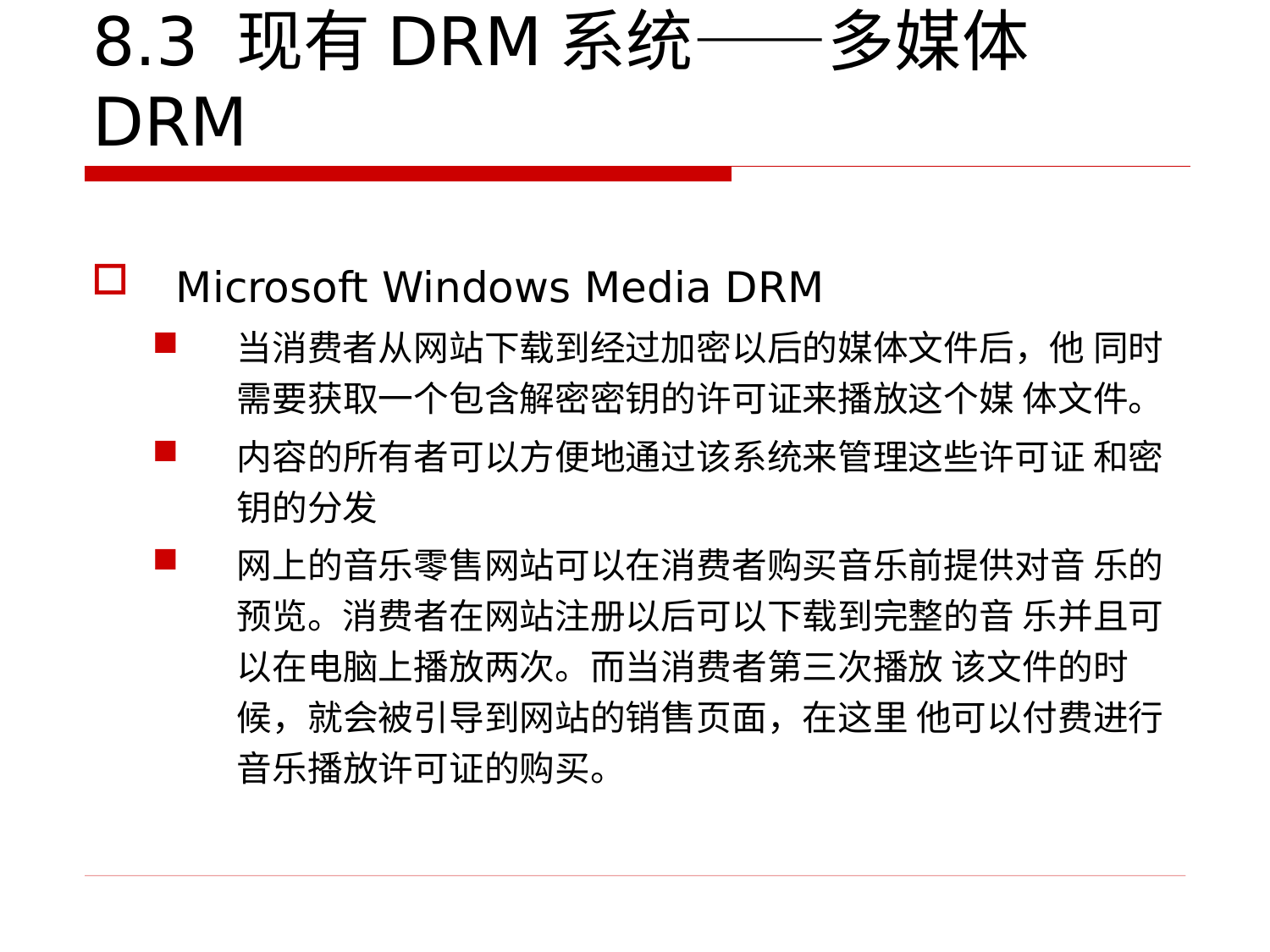

# 8.3 现有DRM系统——多媒体DRM
Microsoft Windows Media DRM
当消费者从网站下载到经过加密以后的媒体文件后，他 同时需要获取一个包含解密密钥的许可证来播放这个媒 体文件。
内容的所有者可以方便地通过该系统来管理这些许可证 和密钥的分发
网上的音乐零售网站可以在消费者购买音乐前提供对音 乐的预览。消费者在网站注册以后可以下载到完整的音 乐并且可以在电脑上播放两次。而当消费者第三次播放 该文件的时候，就会被引导到网站的销售页面，在这里 他可以付费进行音乐播放许可证的购买。